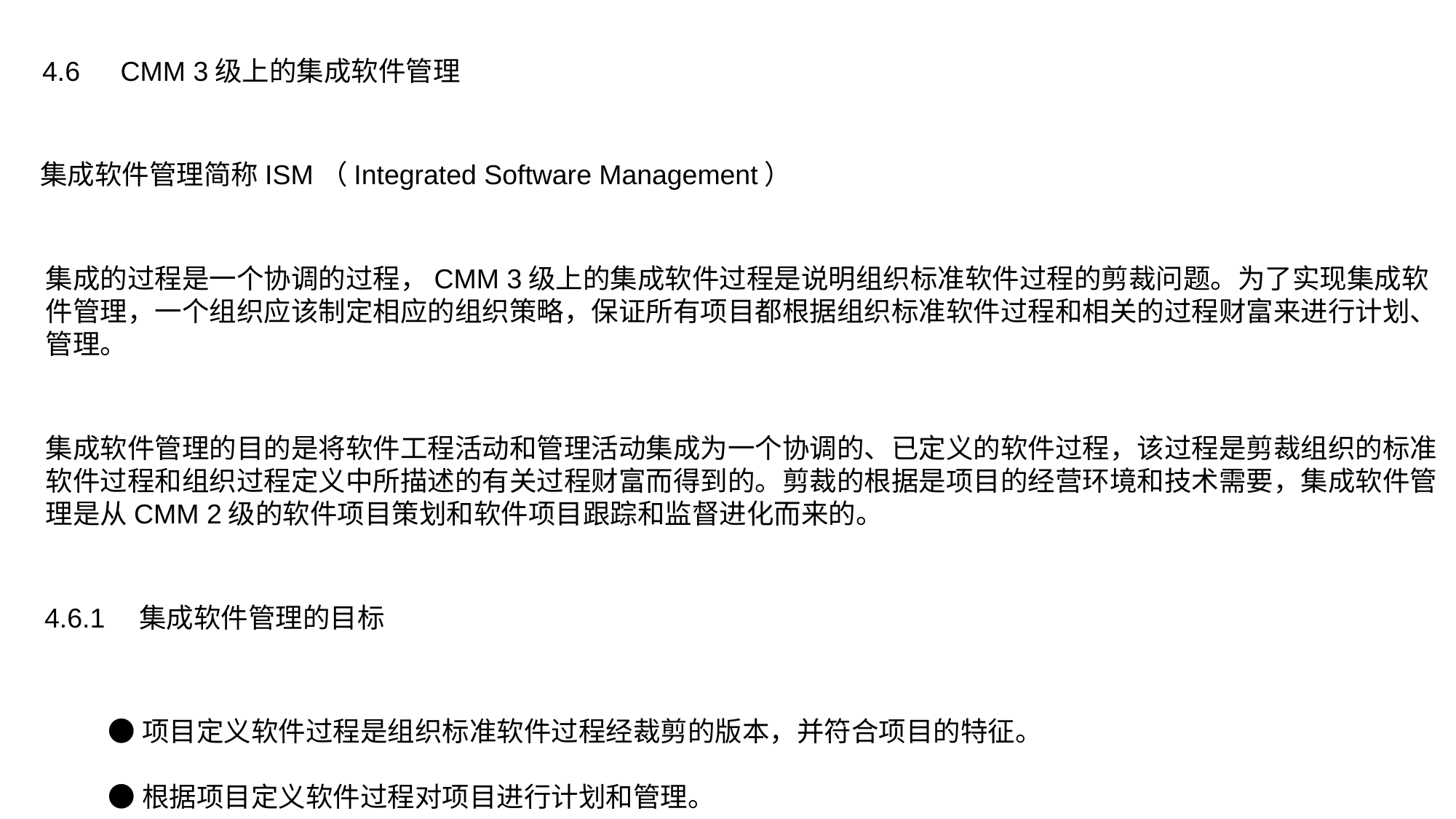

4.6　CMM 3级上的集成软件管理
集成软件管理简称ISM（Integrated Software Management）
集成的过程是一个协调的过程，CMM 3级上的集成软件过程是说明组织标准软件过程的剪裁问题。为了实现集成软件管理，一个组织应该制定相应的组织策略，保证所有项目都根据组织标准软件过程和相关的过程财富来进行计划、管理。
集成软件管理的目的是将软件工程活动和管理活动集成为一个协调的、已定义的软件过程，该过程是剪裁组织的标准软件过程和组织过程定义中所描述的有关过程财富而得到的。剪裁的根据是项目的经营环境和技术需要，集成软件管理是从CMM 2级的软件项目策划和软件项目跟踪和监督进化而来的。
4.6.1　集成软件管理的目标
●项目定义软件过程是组织标准软件过程经裁剪的版本，并符合项目的特征。
●根据项目定义软件过程对项目进行计划和管理。